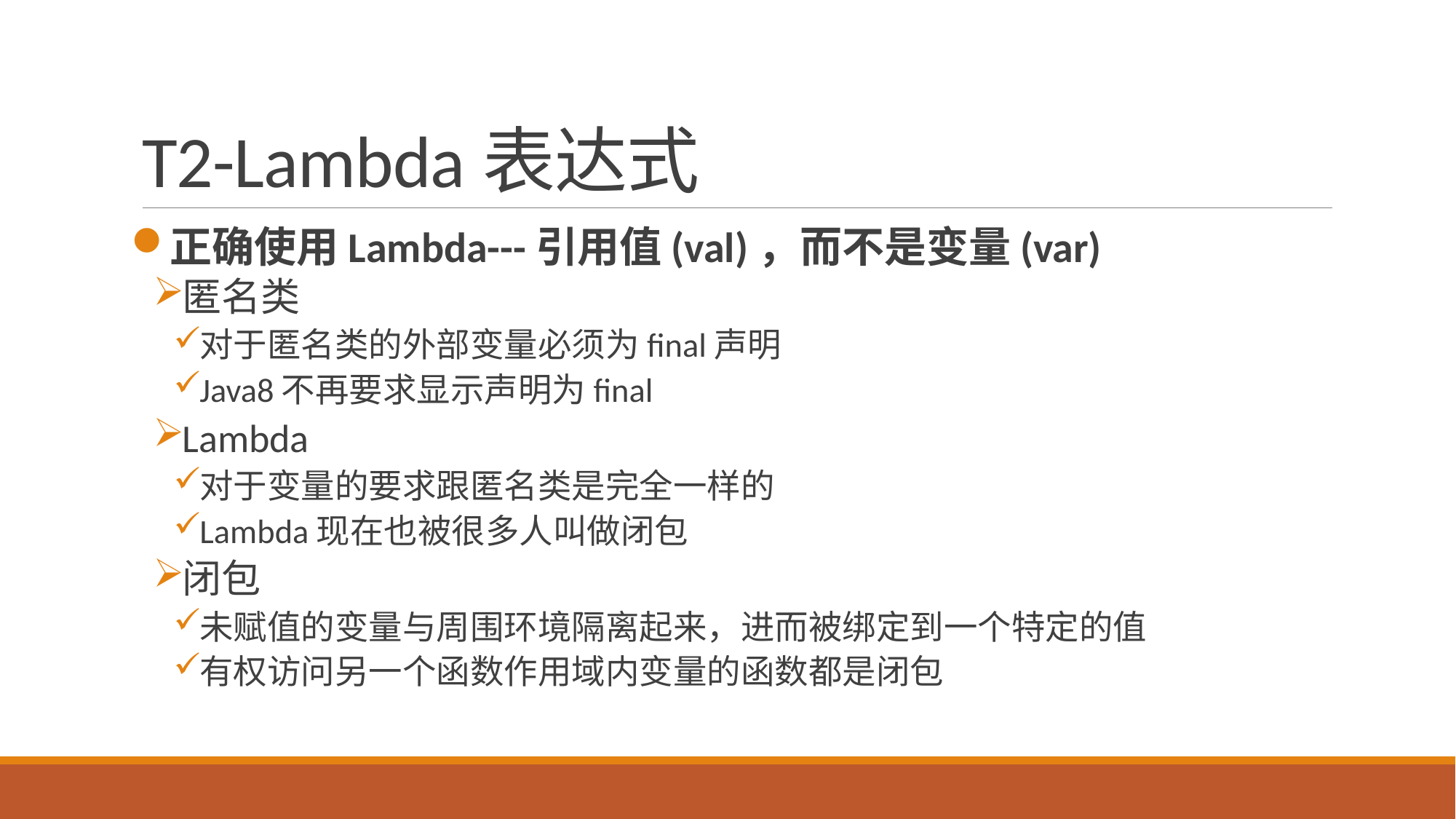

# T2-Lambda表达式
正确使用Lambda---引用值(val)，而不是变量(var)
匿名类
对于匿名类的外部变量必须为final声明
Java8不再要求显示声明为final
Lambda
对于变量的要求跟匿名类是完全一样的
Lambda现在也被很多人叫做闭包
闭包
未赋值的变量与周围环境隔离起来，进而被绑定到一个特定的值
有权访问另一个函数作用域内变量的函数都是闭包